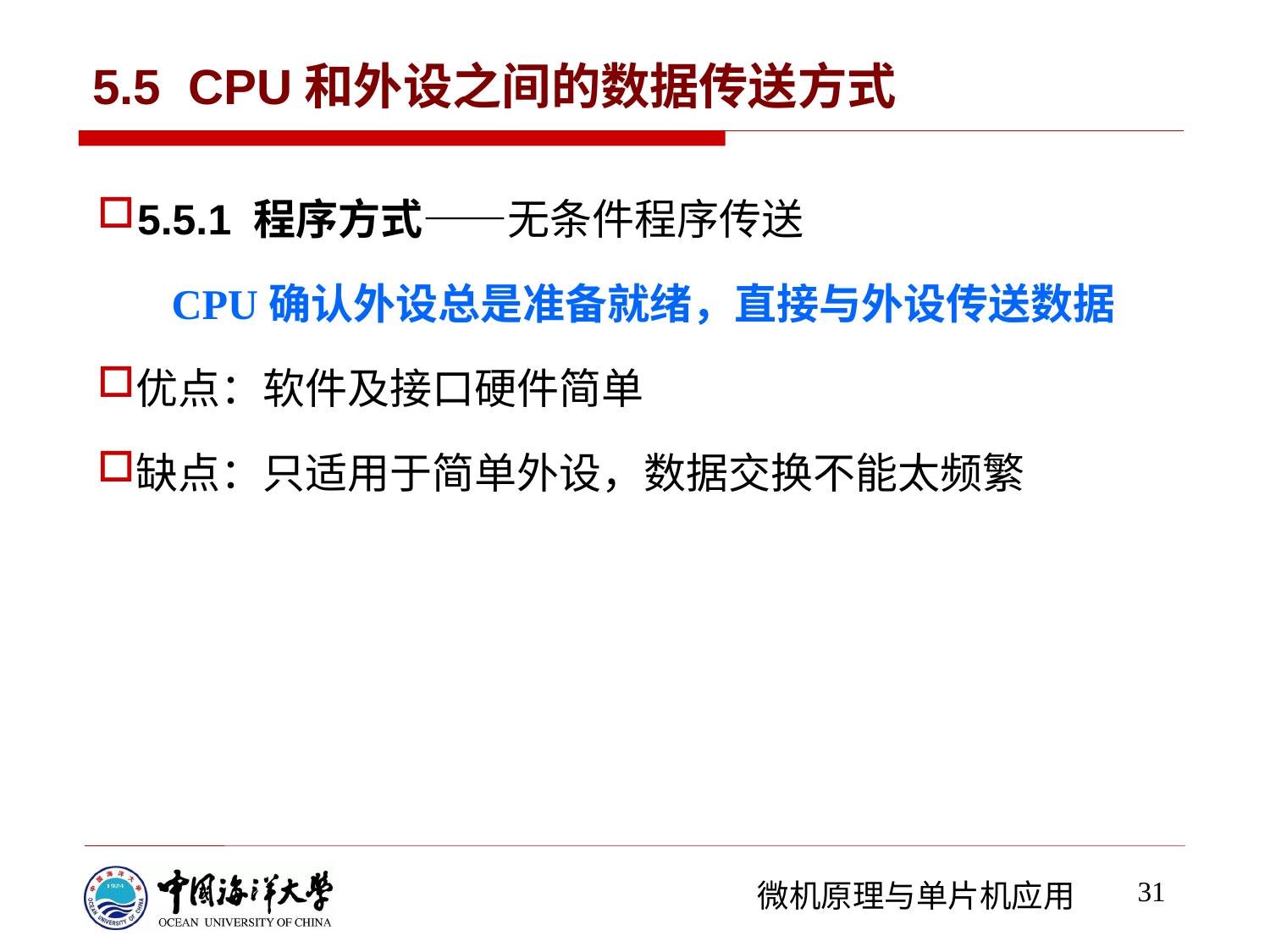

# 5.5  CPU和外设之间的数据传送方式
5.5.1 程序方式——无条件程序传送
       CPU确认外设总是准备就绪，直接与外设传送数据
优点：软件及接口硬件简单
缺点：只适用于简单外设，数据交换不能太频繁

31